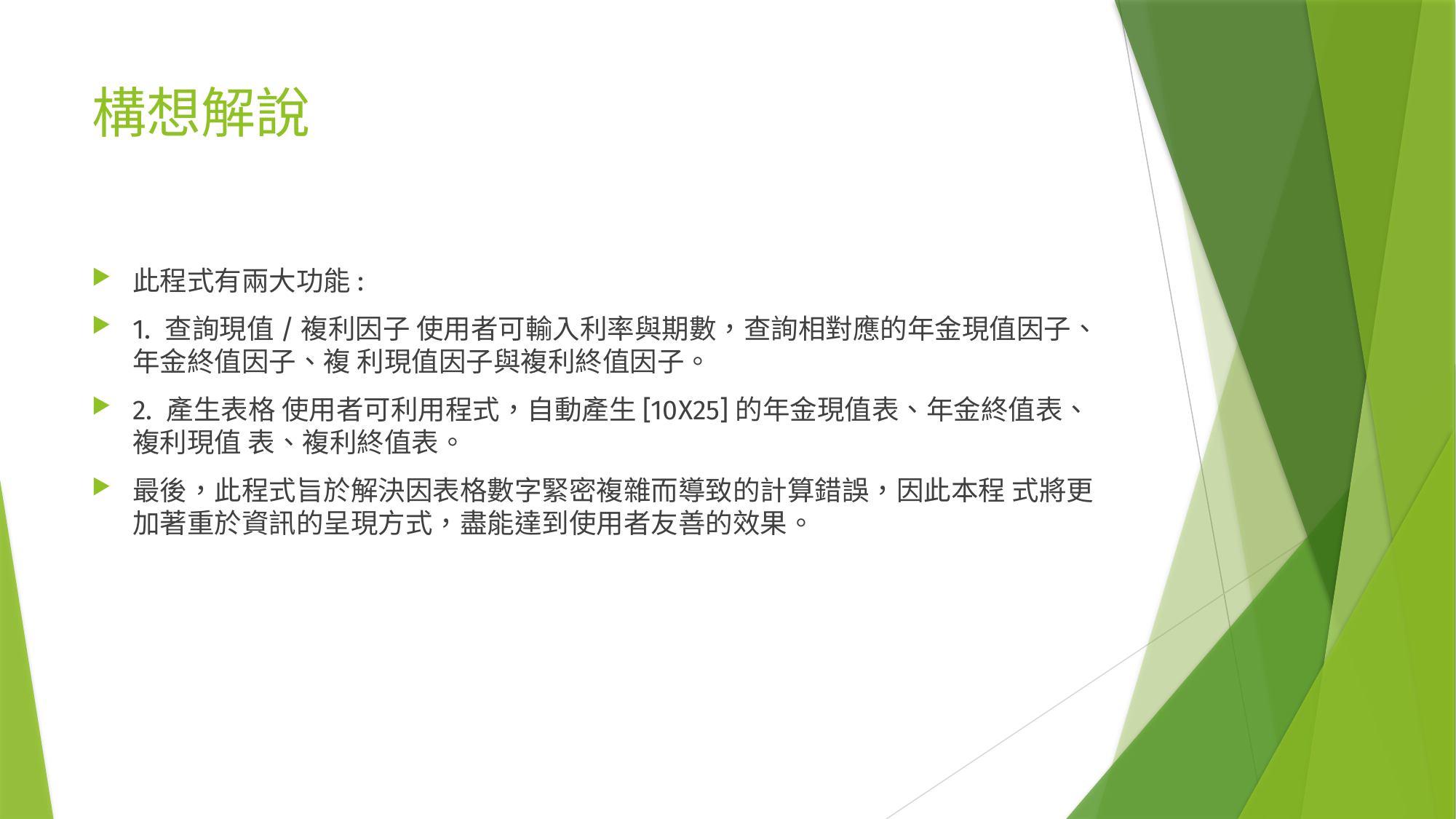

# 構想解說
此程式有兩大功能:
1. 查詢現值/複利因子 使用者可輸入利率與期數，查詢相對應的年金現值因子、年金終值因子、複 利現值因子與複利終值因子。
2. 產生表格 使用者可利用程式，自動產生[10X25]的年金現值表、年金終值表、複利現值 表、複利終值表。
最後，此程式旨於解決因表格數字緊密複雜而導致的計算錯誤，因此本程 式將更加著重於資訊的呈現方式，盡能達到使用者友善的效果。